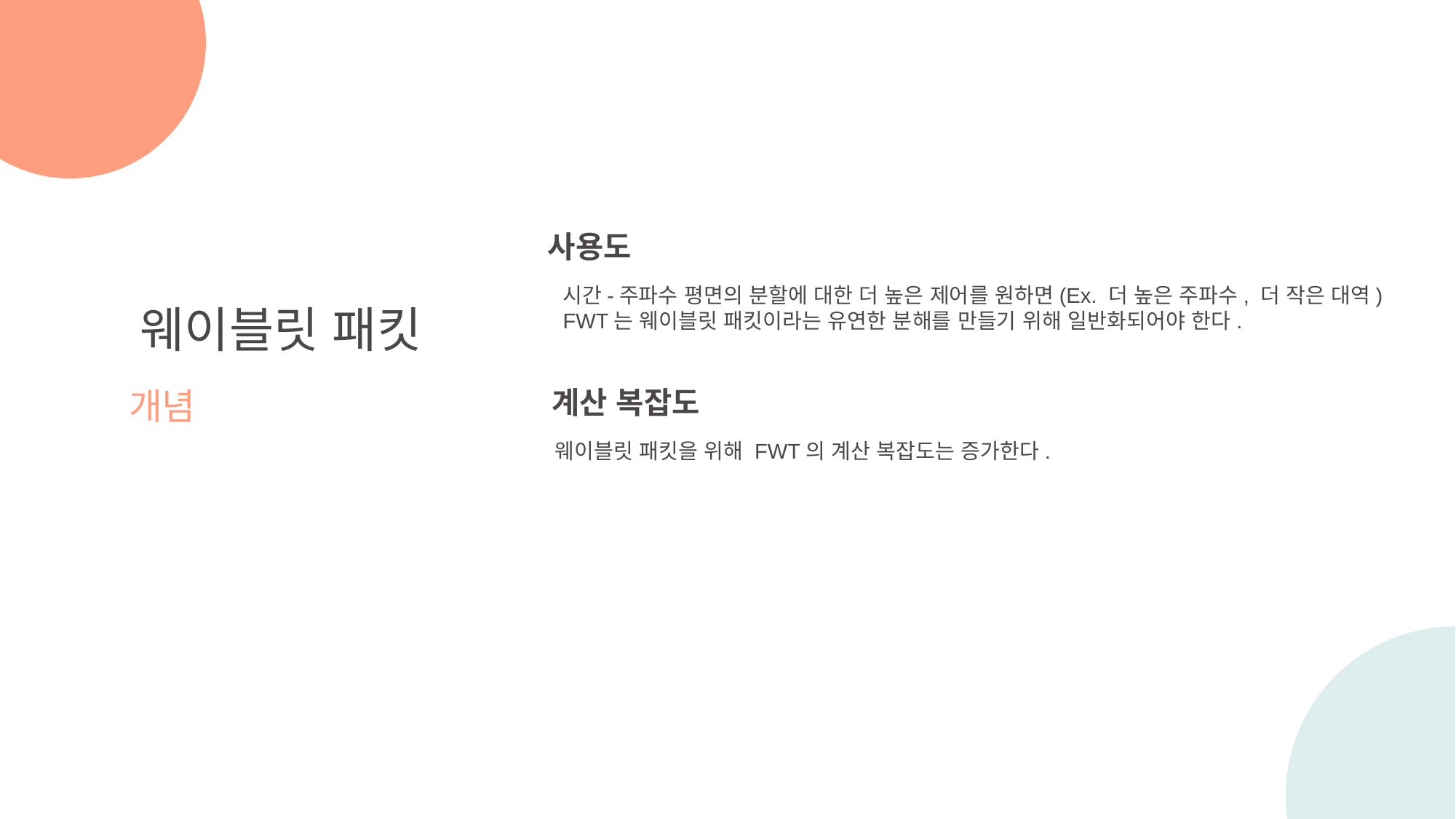

사용도
시간-주파수 평면의 분할에 대한 더 높은 제어를 원하면(Ex. 더 높은 주파수, 더 작은 대역)
FWT는 웨이블릿 패킷이라는 유연한 분해를 만들기 위해 일반화되어야 한다.
웨이블릿 패킷
개념
계산 복잡도
웨이블릿 패킷을 위해 FWT의 계산 복잡도는 증가한다.